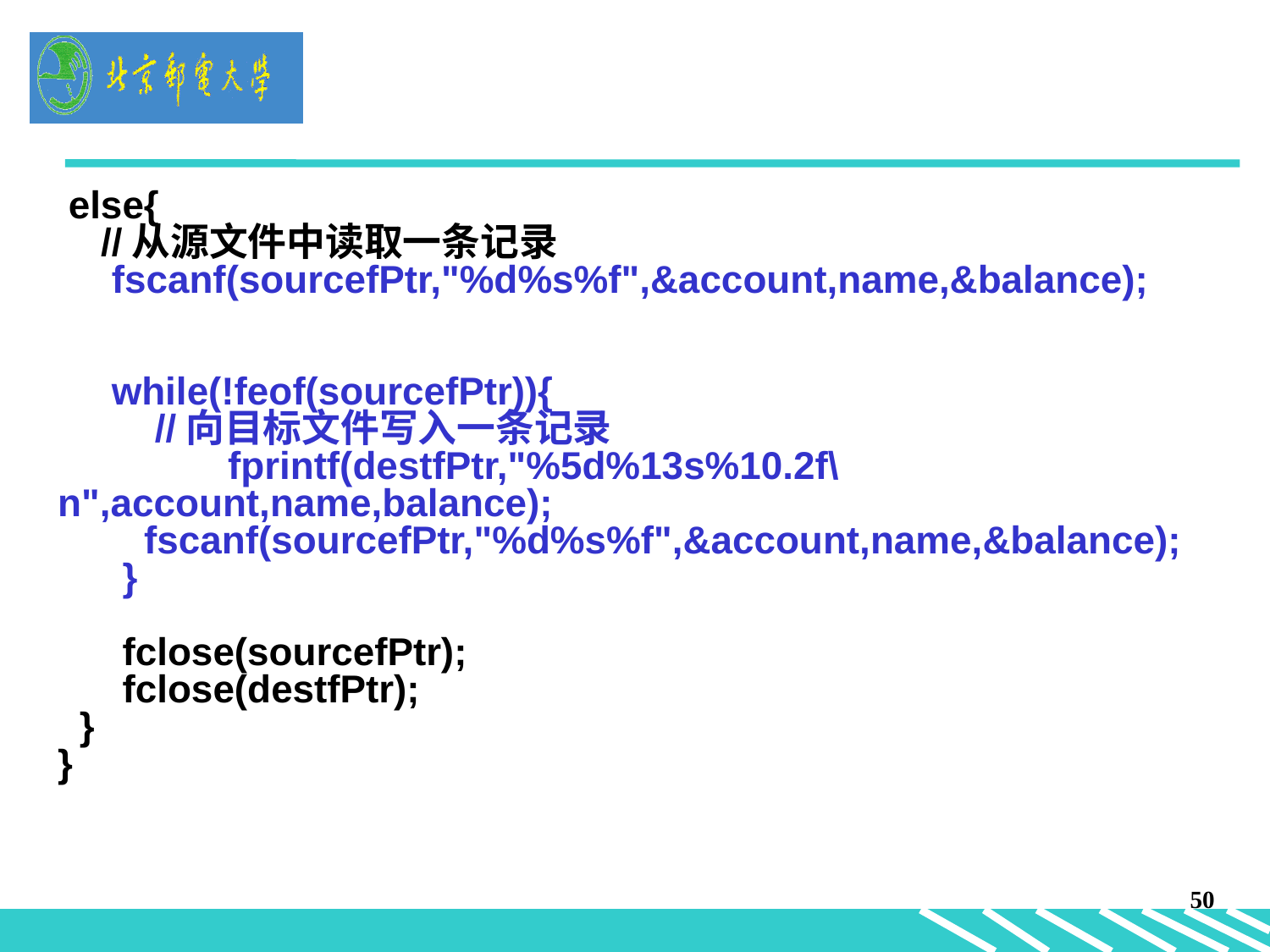

else{
    //从源文件中读取一条记录
     fscanf(sourcefPtr,"%d%s%f",&account,name,&balance);

     while(!feof(sourcefPtr)){
         //向目标文件写入一条记录
	    fprintf(destfPtr,"%5d%13s%10.2f\n",account,name,balance);
        fscanf(sourcefPtr,"%d%s%f",&account,name,&balance);
      }

      fclose(sourcefPtr);
      fclose(destfPtr);
  }
}

50